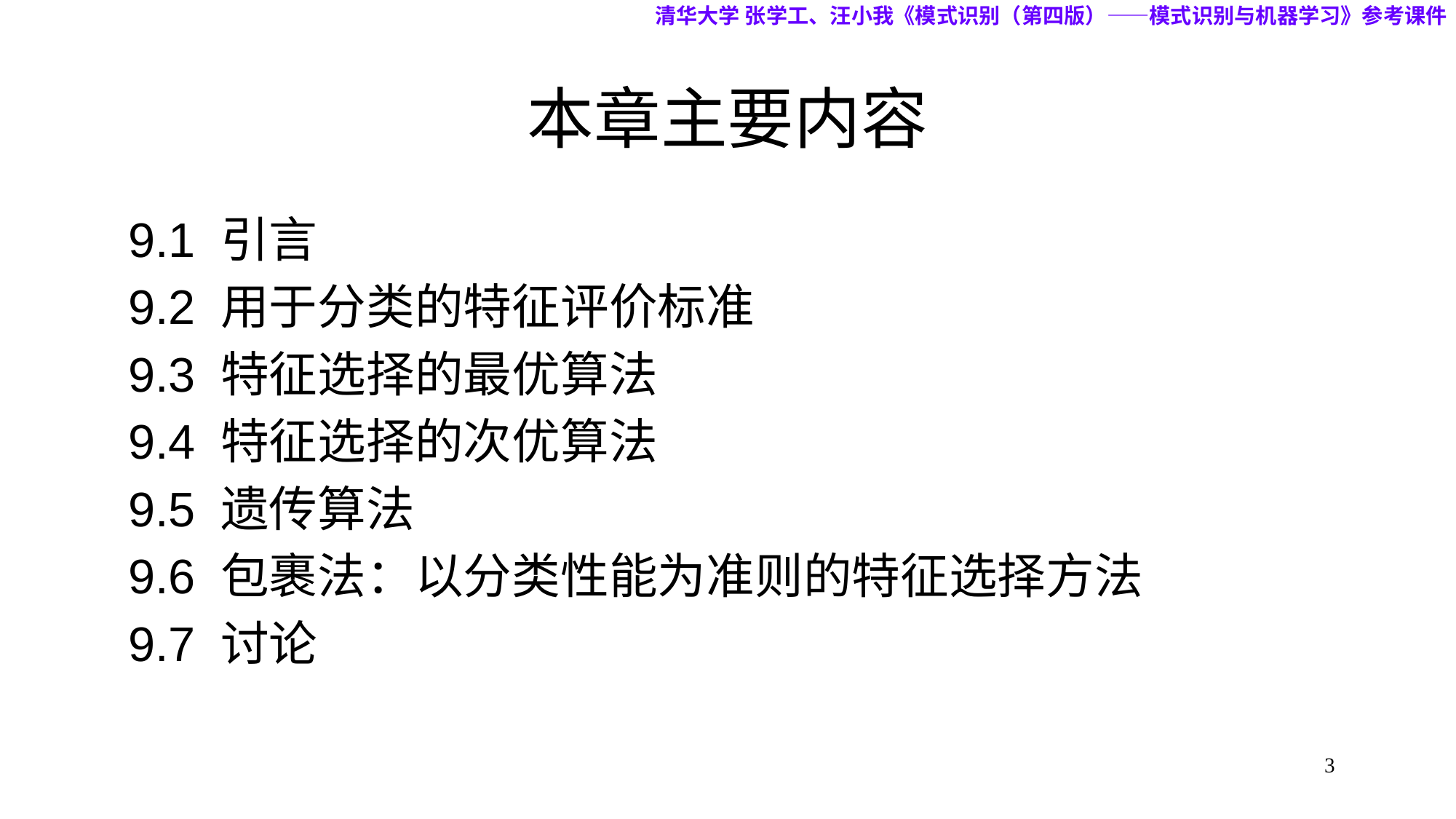

清华大学 张学工、汪小我《模式识别（第四版）——模式识别与机器学习》参考课件
# 本章主要内容
9.1 引言
9.2 用于分类的特征评价标准
9.3 特征选择的最优算法
9.4 特征选择的次优算法
9.5 遗传算法
9.6 包裹法：以分类性能为准则的特征选择方法
9.7 讨论
3